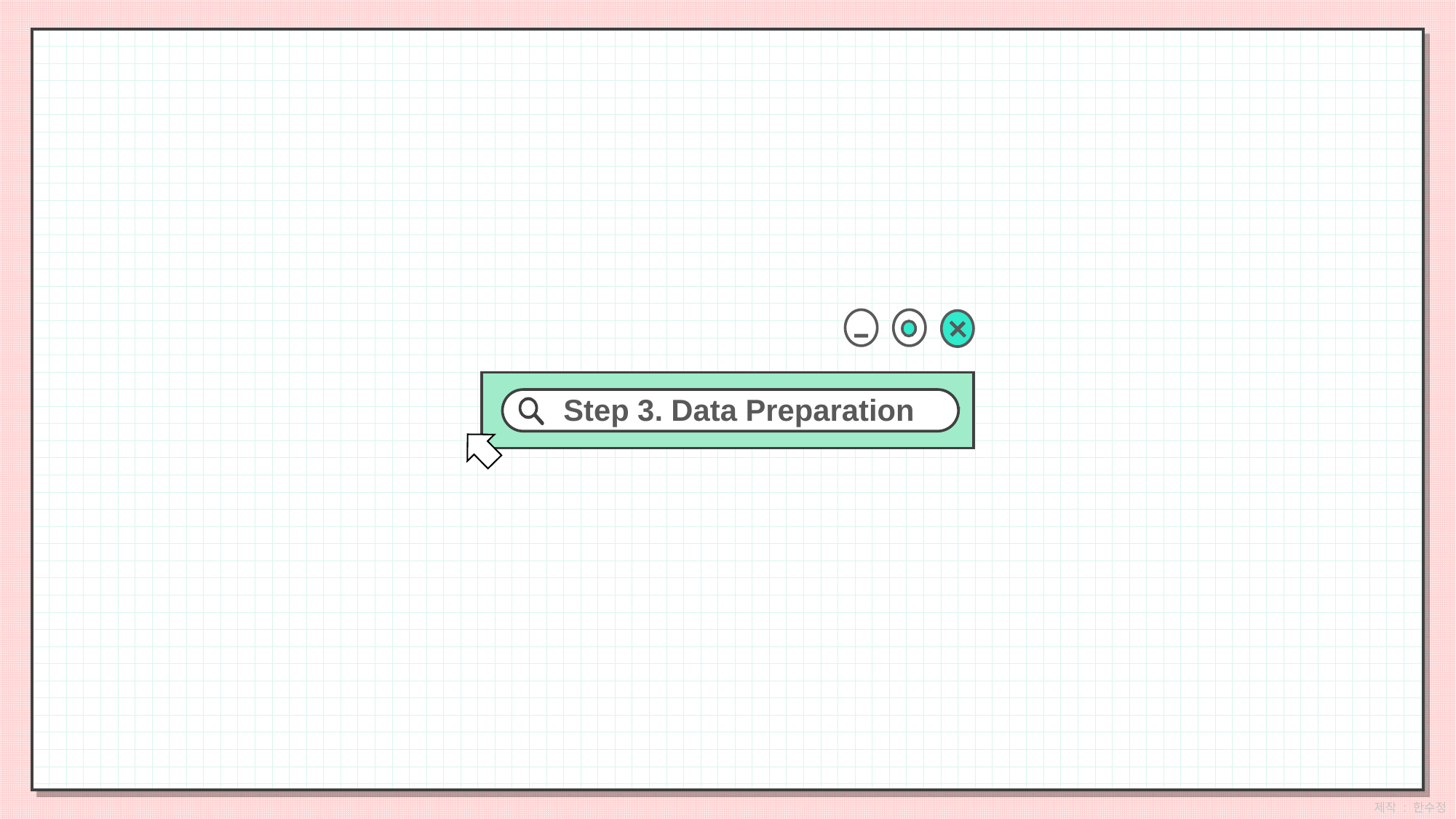

Step 3. Data Preparation

제작 : 한수정